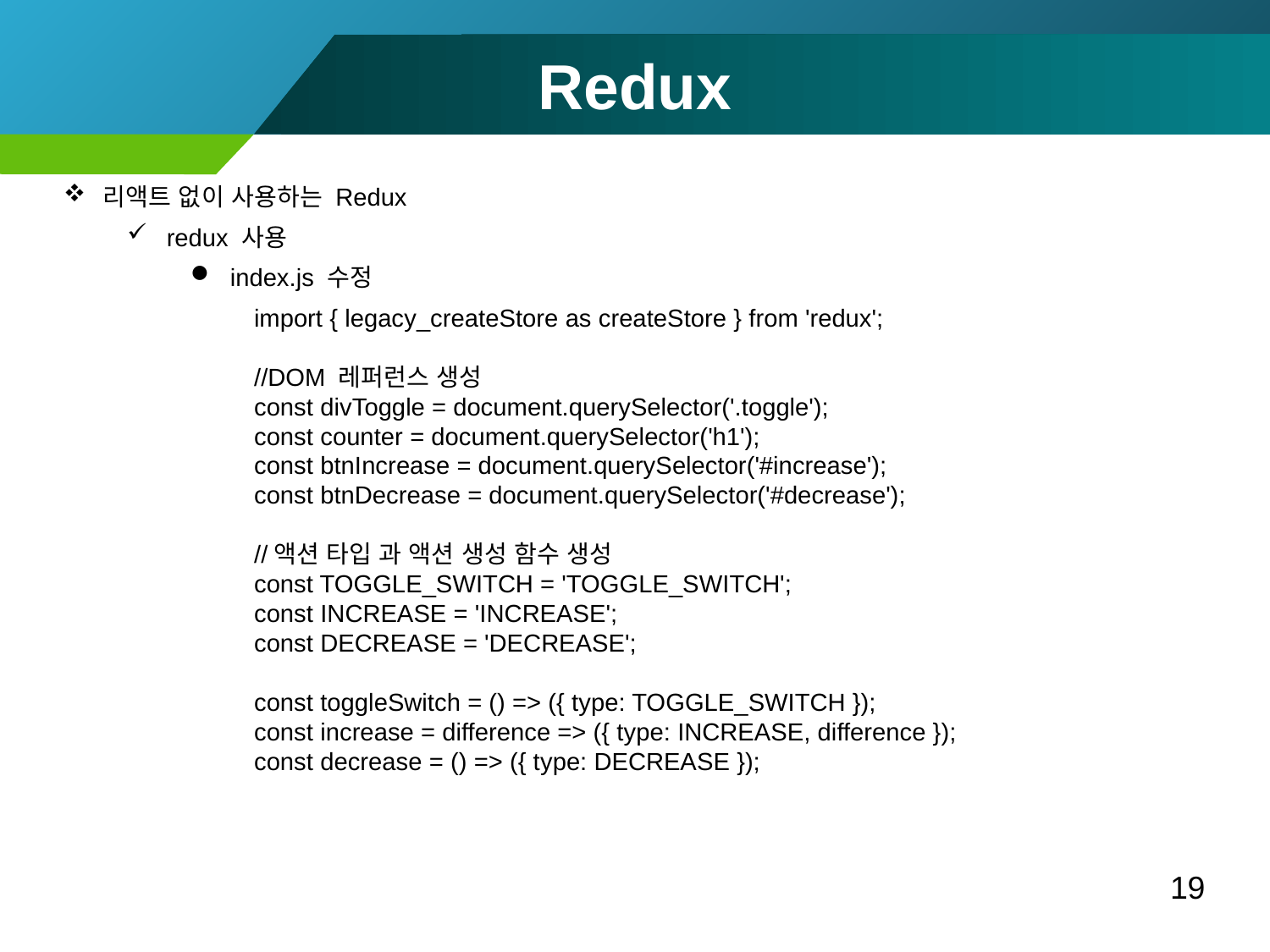

Redux
리액트 없이 사용하는 Redux
redux 사용
index.js 수정
import { legacy_createStore as createStore } from 'redux';

//DOM 레퍼런스 생성
const divToggle = document.querySelector('.toggle');
const counter = document.querySelector('h1');
const btnIncrease = document.querySelector('#increase');
const btnDecrease = document.querySelector('#decrease');

//액션 타입 과 액션 생성 함수 생성
const TOGGLE_SWITCH = 'TOGGLE_SWITCH';
const INCREASE = 'INCREASE';
const DECREASE = 'DECREASE';

const toggleSwitch = () => ({ type: TOGGLE_SWITCH });
const increase = difference => ({ type: INCREASE, difference });
const decrease = () => ({ type: DECREASE });
19